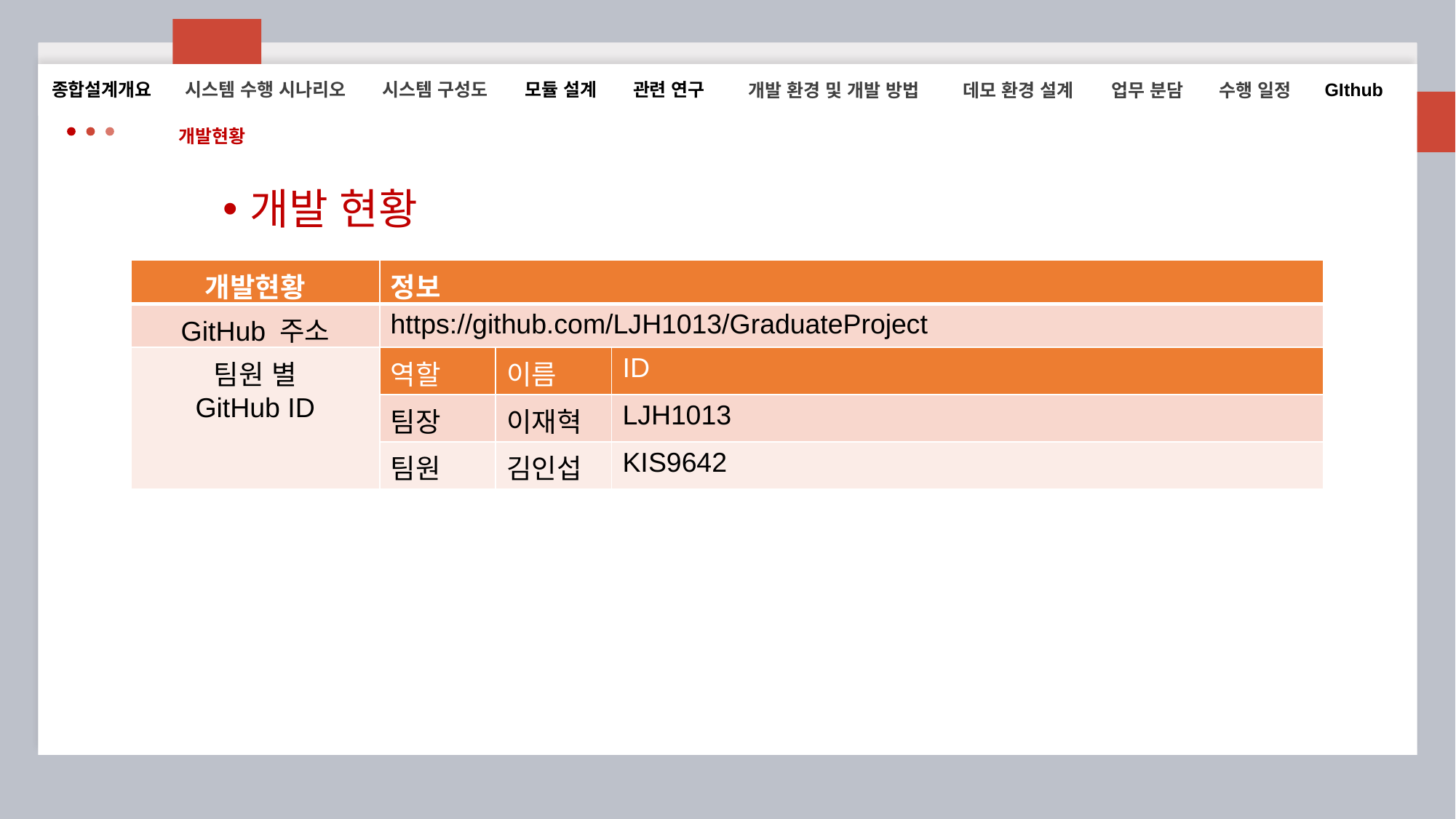

시스템 수행 시나리오
시스템 구성도
모듈 설계
관련 연구
GIthub
종합설계개요
개발 환경 및 개발 방법
데모 환경 설계
업무 분담
수행 일정

개발현황

개발 현황

| 개발현황 | 정보 |  |  |
| --- | --- | --- | --- |
| GitHub 주소 | https://github.com/LJH1013/GraduateProject |  |  |
| 팀원 별 GitHub ID | 역할 | 이름 | ID |
|  | 팀장 | 이재혁 | LJH1013 |
|  | 팀원 | 김인섭 | KIS9642 |